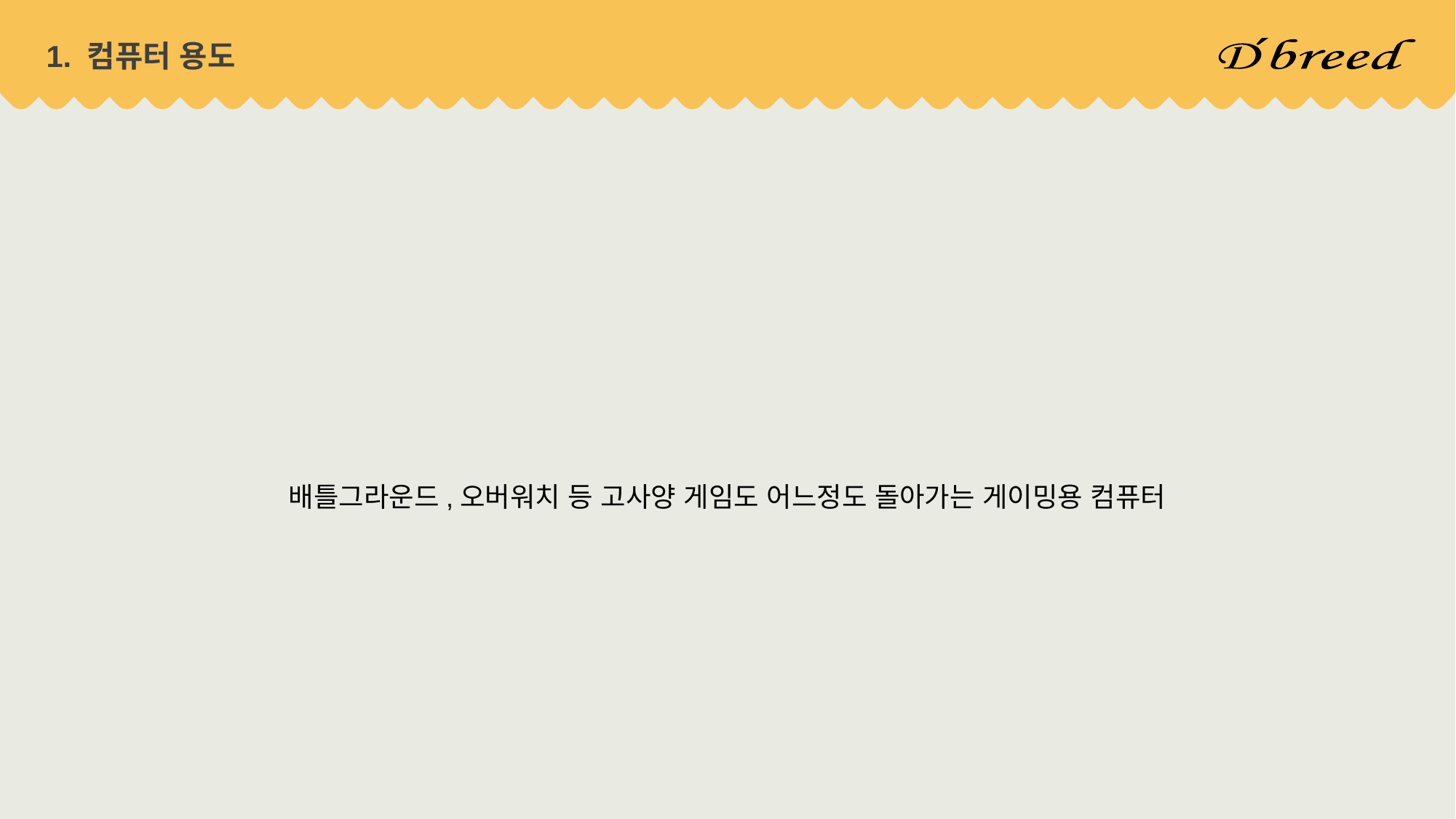

# 1. 컴퓨터 용도
배틀그라운드,오버워치 등 고사양 게임도 어느정도 돌아가는 게이밍용 컴퓨터